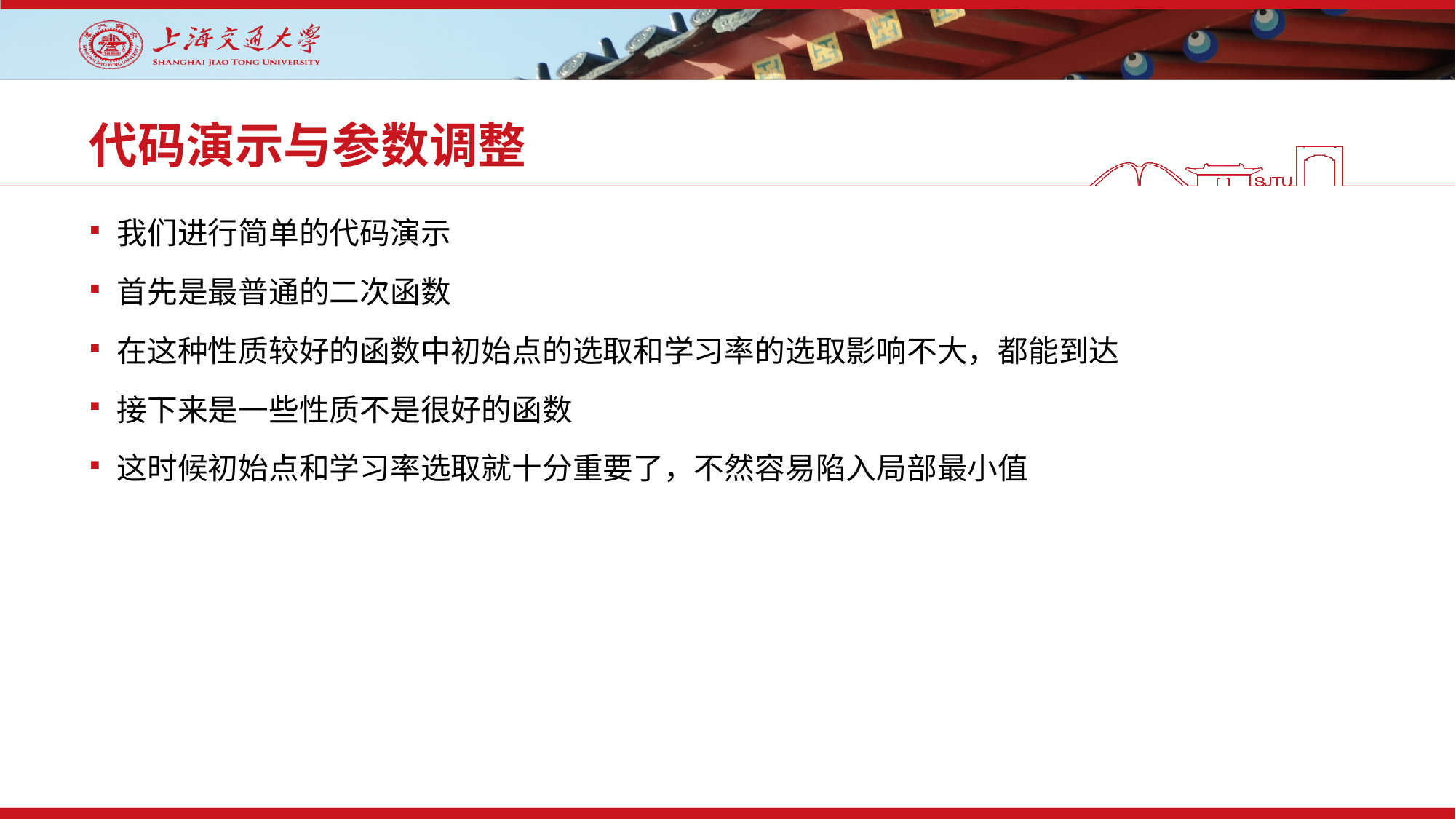

# 代码演示与参数调整
我们进行简单的代码演示
首先是最普通的二次函数
在这种性质较好的函数中初始点的选取和学习率的选取影响不大，都能到达
接下来是一些性质不是很好的函数
这时候初始点和学习率选取就十分重要了，不然容易陷入局部最小值